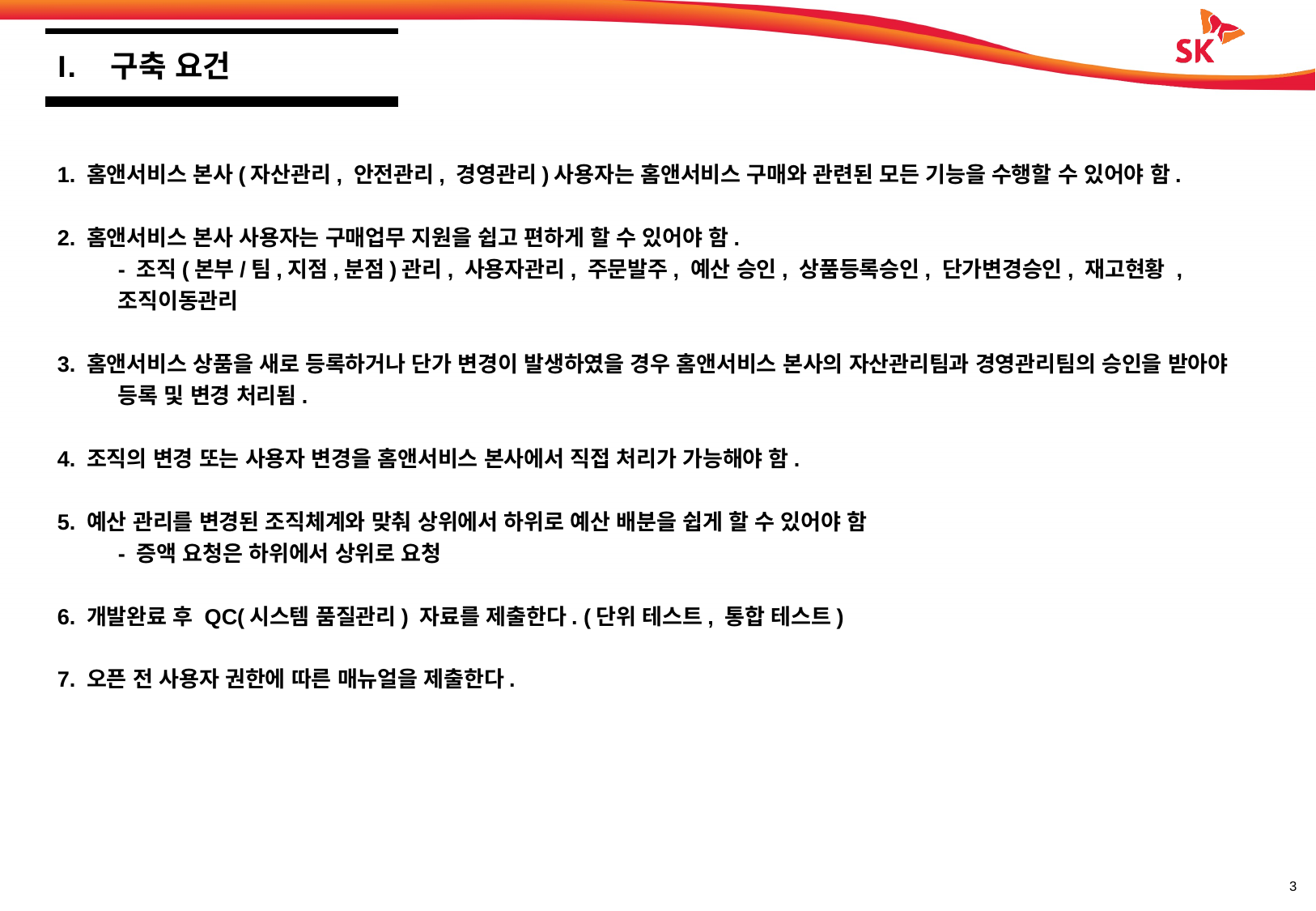

구축 요건
1. 홈앤서비스 본사(자산관리, 안전관리, 경영관리)사용자는 홈앤서비스 구매와 관련된 모든 기능을 수행할 수 있어야 함.

2. 홈앤서비스 본사 사용자는 구매업무 지원을 쉽고 편하게 할 수 있어야 함.
- 조직(본부/팀,지점,분점)관리, 사용자관리, 주문발주, 예산 승인, 상품등록승인, 단가변경승인, 재고현황 , 조직이동관리

3. 홈앤서비스 상품을 새로 등록하거나 단가 변경이 발생하였을 경우 홈앤서비스 본사의 자산관리팀과 경영관리팀의 승인을 받아야 등록 및 변경 처리됨.

4. 조직의 변경 또는 사용자 변경을 홈앤서비스 본사에서 직접 처리가 가능해야 함.

5. 예산 관리를 변경된 조직체계와 맞춰 상위에서 하위로 예산 배분을 쉽게 할 수 있어야 함
- 증액 요청은 하위에서 상위로 요청

6. 개발완료 후 QC(시스템 품질관리) 자료를 제출한다. (단위 테스트, 통합 테스트)

7. 오픈 전 사용자 권한에 따른 매뉴얼을 제출한다.